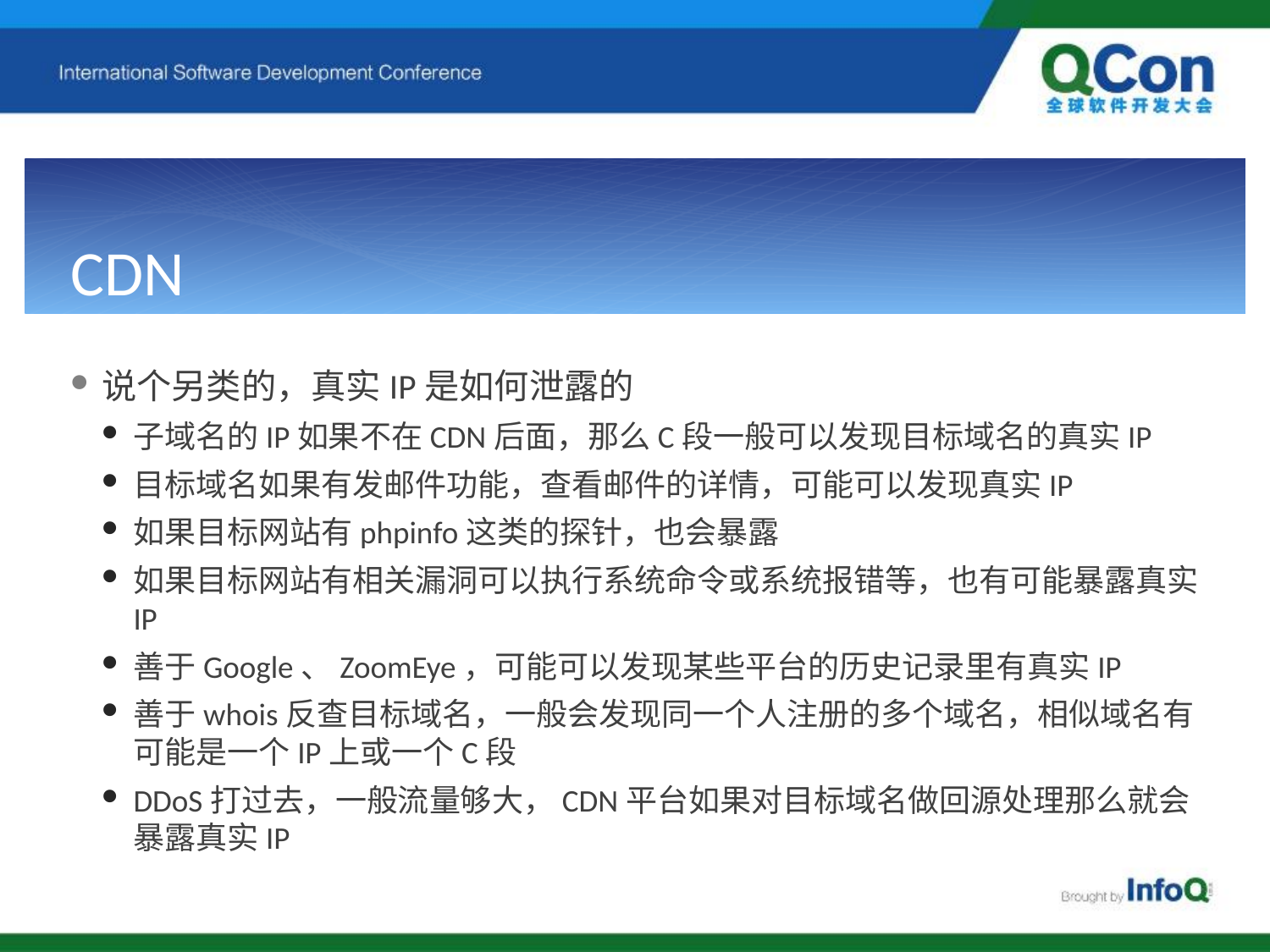

# CDN
说个另类的，真实IP是如何泄露的
子域名的IP如果不在CDN后面，那么C段一般可以发现目标域名的真实IP
目标域名如果有发邮件功能，查看邮件的详情，可能可以发现真实IP
如果目标网站有phpinfo这类的探针，也会暴露
如果目标网站有相关漏洞可以执行系统命令或系统报错等，也有可能暴露真实IP
善于Google、ZoomEye，可能可以发现某些平台的历史记录里有真实IP
善于whois反查目标域名，一般会发现同一个人注册的多个域名，相似域名有可能是一个IP上或一个C段
DDoS打过去，一般流量够大，CDN平台如果对目标域名做回源处理那么就会暴露真实IP